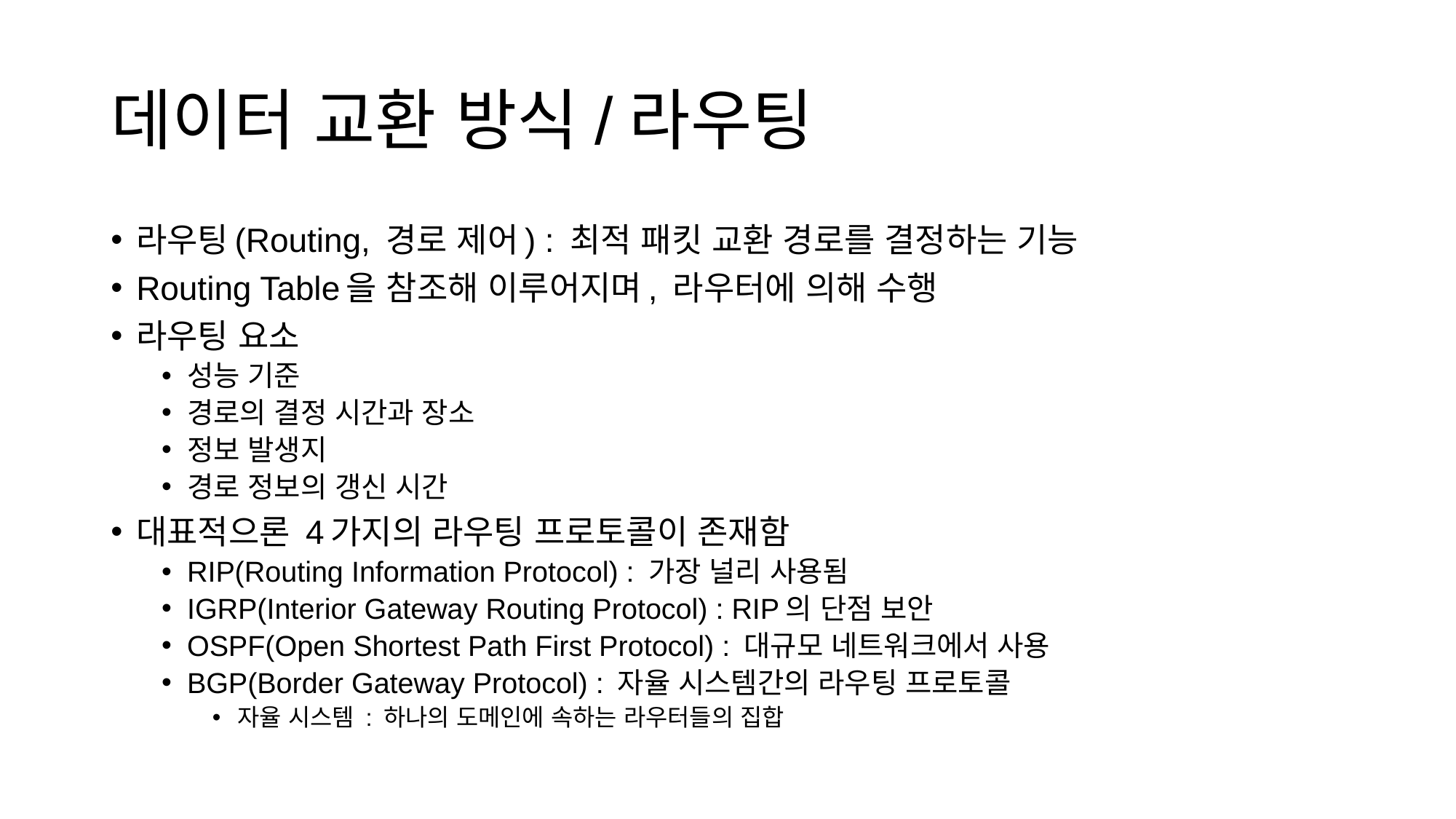

# 데이터 교환 방식/라우팅
라우팅(Routing, 경로 제어) : 최적 패킷 교환 경로를 결정하는 기능
Routing Table을 참조해 이루어지며, 라우터에 의해 수행
라우팅 요소
성능 기준
경로의 결정 시간과 장소
정보 발생지
경로 정보의 갱신 시간
대표적으론 4가지의 라우팅 프로토콜이 존재함
RIP(Routing Information Protocol) : 가장 널리 사용됨
IGRP(Interior Gateway Routing Protocol) : RIP의 단점 보안
OSPF(Open Shortest Path First Protocol) : 대규모 네트워크에서 사용
BGP(Border Gateway Protocol) : 자율 시스템간의 라우팅 프로토콜
자율 시스템 : 하나의 도메인에 속하는 라우터들의 집합